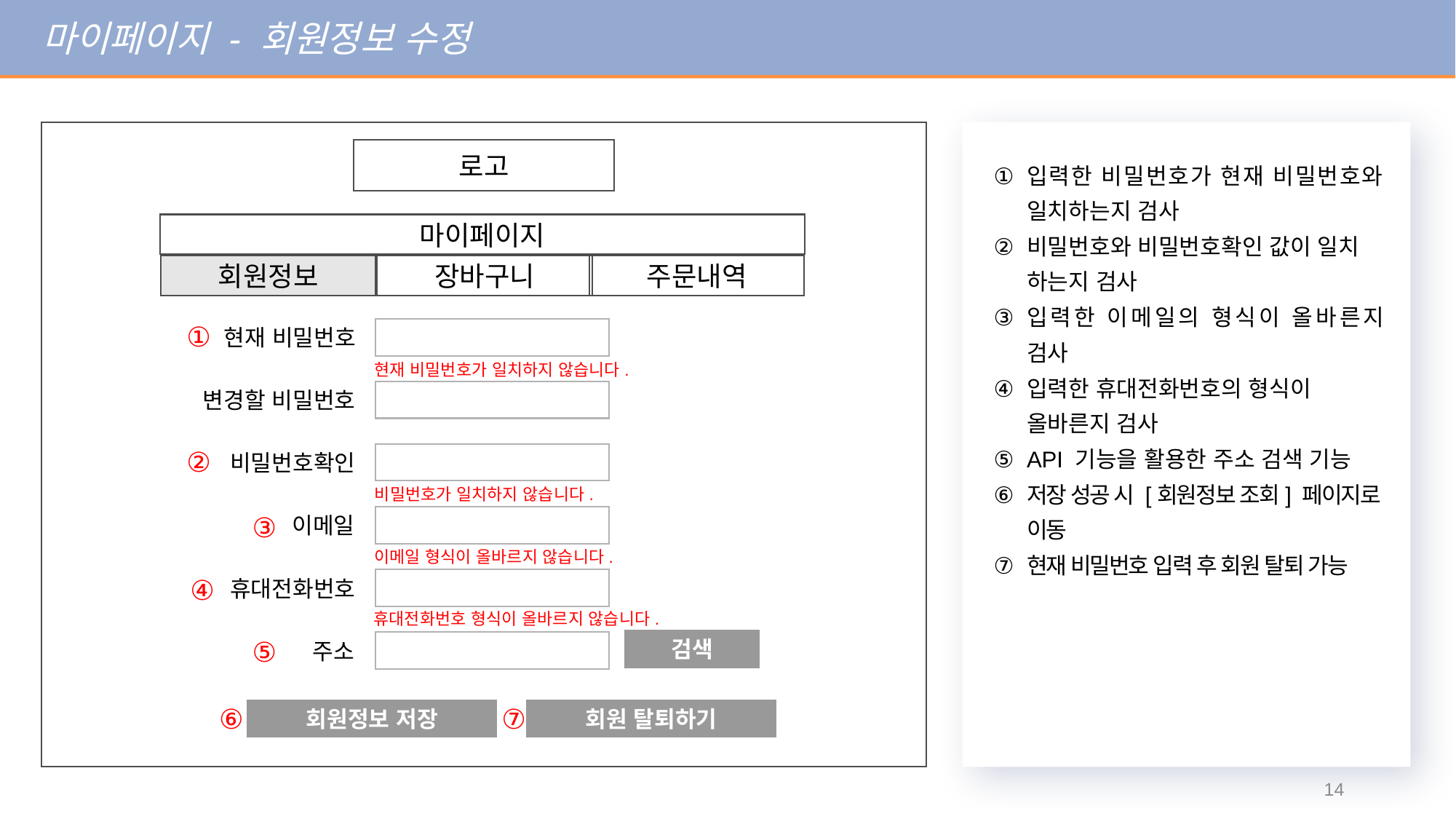

마이페이지 - 회원정보 수정

로고
입력한 비밀번호가 현재 비밀번호와
일치하는지 검사
비밀번호와 비밀번호확인 값이 일치
하는지 검사
입력한 이메일의 형식이 올바른지 검사
입력한 휴대전화번호의 형식이
올바른지 검사
API 기능을 활용한 주소 검색 기능
저장 성공 시 [회원정보 조회] 페이지로
이동
현재 비밀번호 입력 후 회원 탈퇴 가능

마이페이지
회원정보
장바구니
주문내역
①
현재 비밀번호

현재 비밀번호가 일치하지 않습니다.
변경할 비밀번호

②
비밀번호확인

비밀번호가 일치하지 않습니다.
③
이메일

이메일 형식이 올바르지 않습니다.
④
휴대전화번호

휴대전화번호 형식이 올바르지 않습니다.
검색
⑤
주소

⑥
⑦
회원정보 저장
회원 탈퇴하기
14